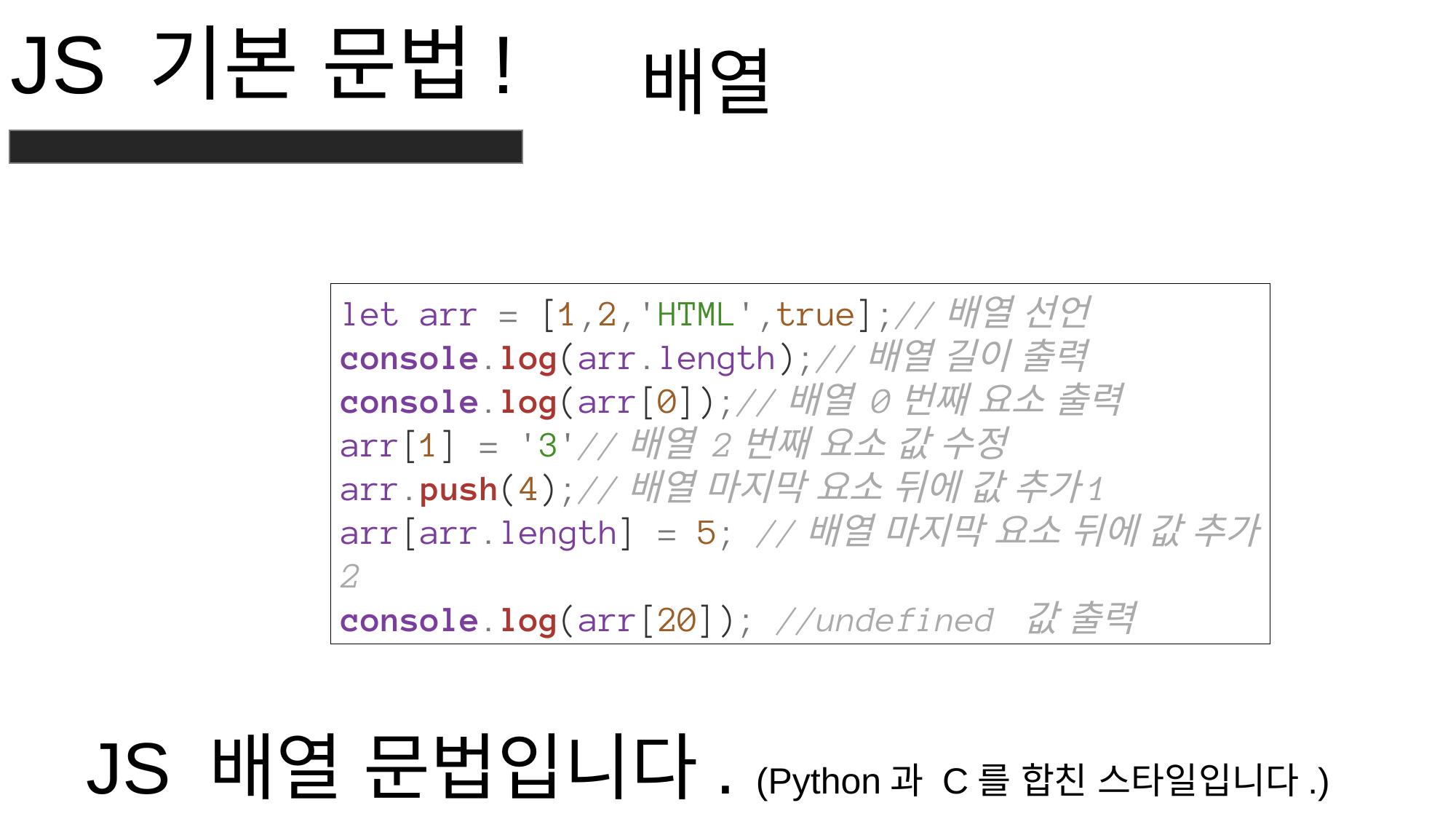

JS 기본 문법!
배열

let arr = [1,2,'HTML',true];//배열 선언
console.log(arr.length);//배열 길이 출력
console.log(arr[0]);//배열 0번째 요소 출력
arr[1] = '3'//배열 2번째 요소 값 수정
arr.push(4);//배열 마지막 요소 뒤에 값 추가1
arr[arr.length] = 5; //배열 마지막 요소 뒤에 값 추가2
console.log(arr[20]); //undefined 값 출력
JS 배열 문법입니다. (Python과 C를 합친 스타일입니다.)